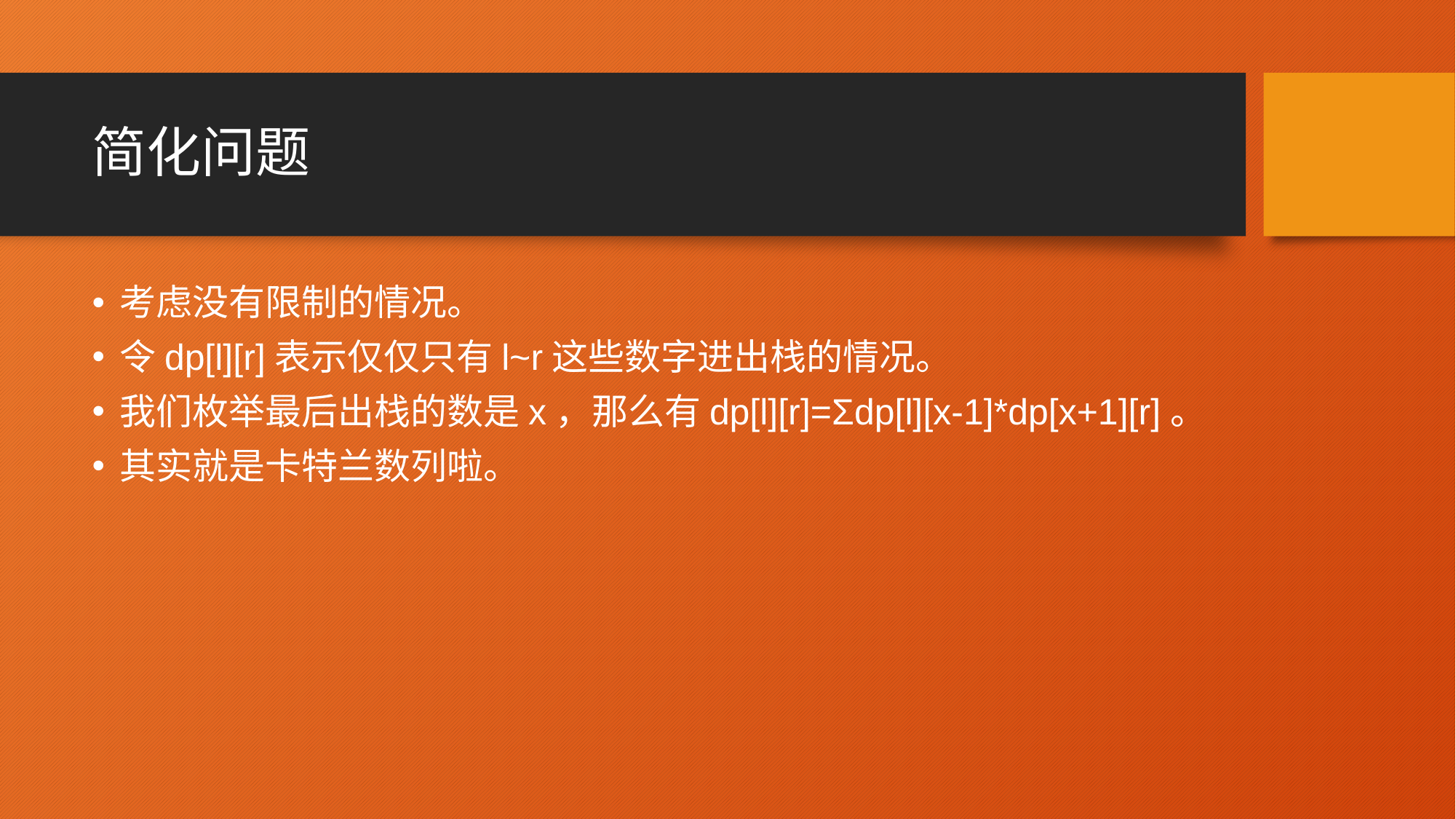

# 简化问题
考虑没有限制的情况。
令dp[l][r]表示仅仅只有l~r这些数字进出栈的情况。
我们枚举最后出栈的数是x，那么有dp[l][r]=Σdp[l][x-1]*dp[x+1][r]。
其实就是卡特兰数列啦。